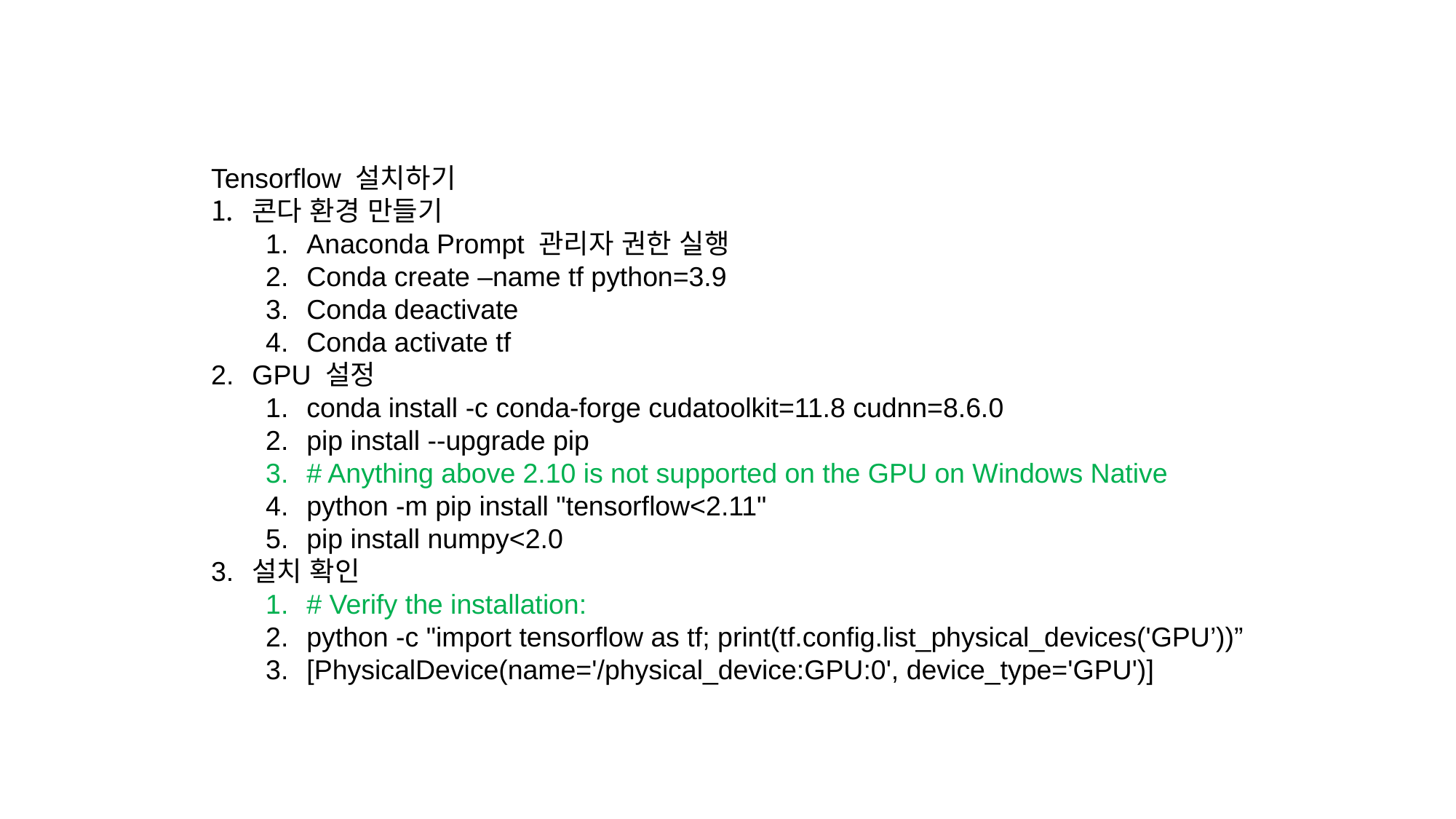

Tensorflow 설치하기
콘다 환경 만들기
Anaconda Prompt 관리자 권한 실행
Conda create –name tf python=3.9
Conda deactivate
Conda activate tf
GPU 설정
conda install -c conda-forge cudatoolkit=11.8 cudnn=8.6.0
pip install --upgrade pip
# Anything above 2.10 is not supported on the GPU on Windows Native
python -m pip install "tensorflow<2.11"
pip install numpy<2.0
설치 확인
# Verify the installation:
python -c "import tensorflow as tf; print(tf.config.list_physical_devices('GPU’))”
[PhysicalDevice(name='/physical_device:GPU:0', device_type='GPU')]